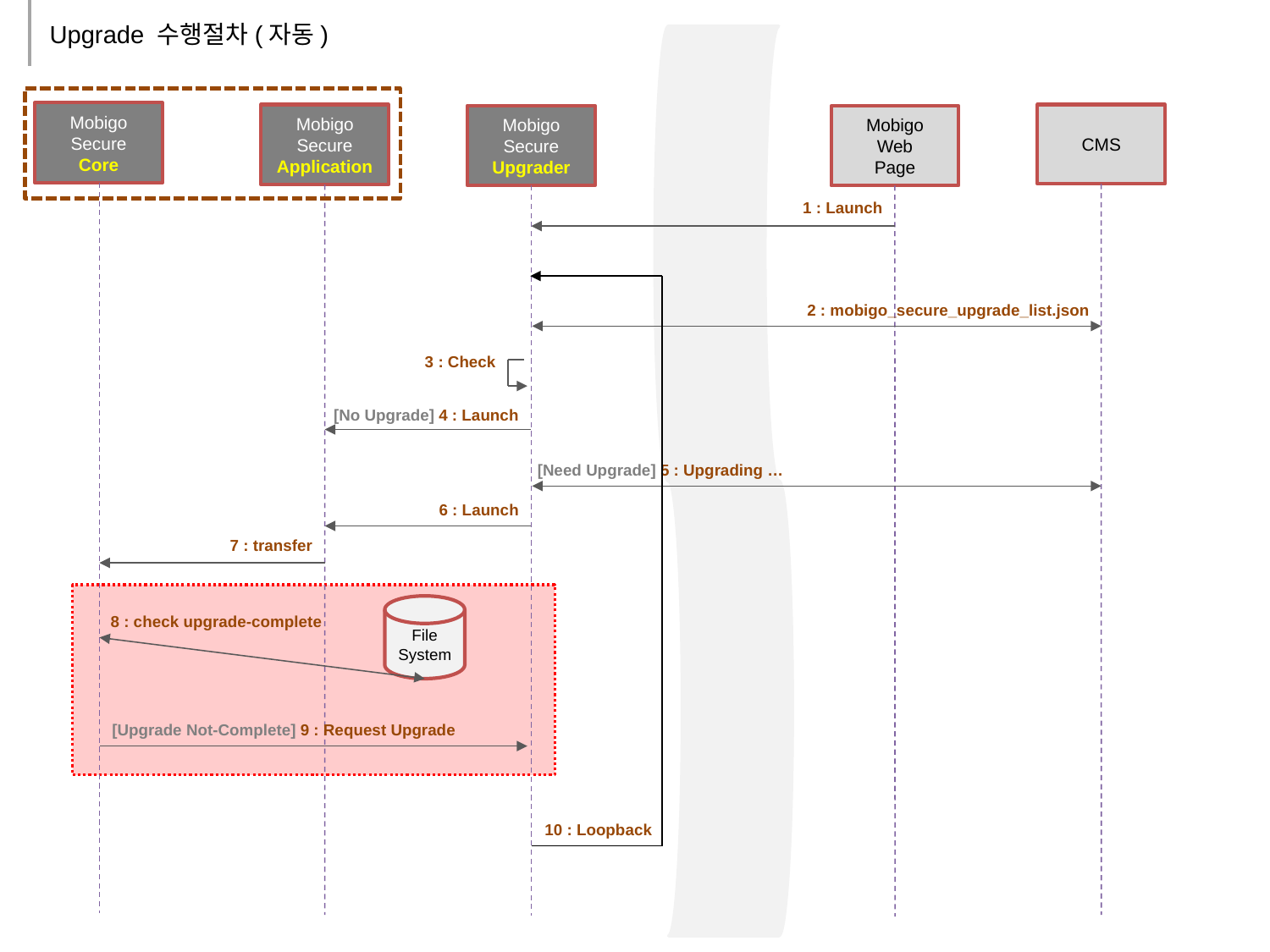

Upgrade 수행절차(자동)

Mobigo
Secure
Core
Mobigo
Secure
Application
CMS
Mobigo
Secure
Upgrader
Mobigo
Web
Page
1 : Launch
2 : mobigo_secure_upgrade_list.json
3 : Check
[No Upgrade] 4 : Launch

[Need Upgrade] 5 : Upgrading …
6 : Launch
7 : transfer

File
System
8 : check upgrade-complete
[Upgrade Not-Complete] 9 : Request Upgrade
10 : Loopback